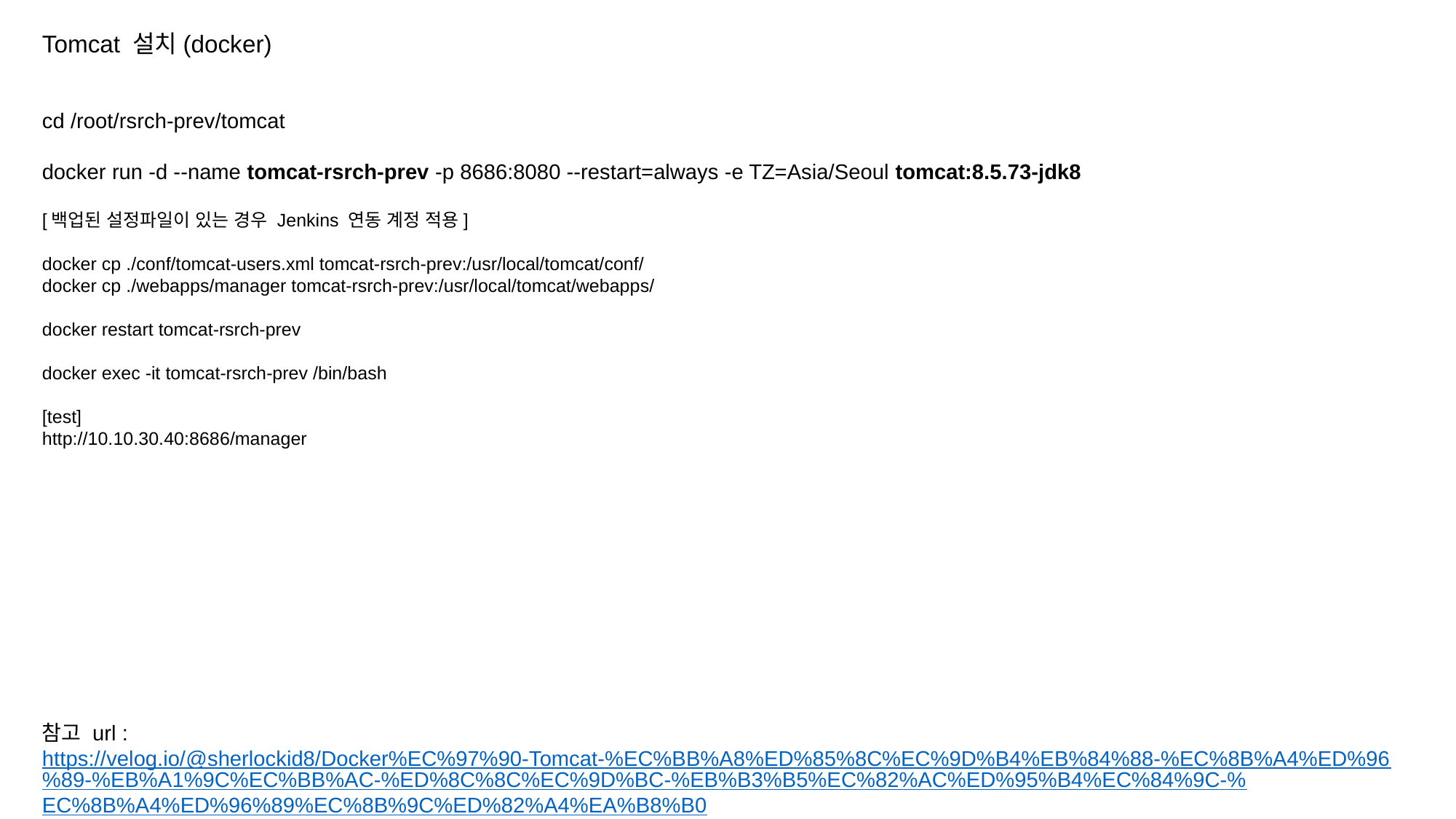

Tomcat 설치(docker)
cd /root/rsrch-prev/tomcat

docker run -d --name tomcat-rsrch-prev -p 8686:8080 --restart=always -e TZ=Asia/Seoul tomcat:8.5.73-jdk8

[백업된 설정파일이 있는 경우 Jenkins 연동 계정 적용]

docker cp ./conf/tomcat-users.xml tomcat-rsrch-prev:/usr/local/tomcat/conf/
docker cp ./webapps/manager tomcat-rsrch-prev:/usr/local/tomcat/webapps/

docker restart tomcat-rsrch-prev

docker exec -it tomcat-rsrch-prev /bin/bash

[test]
http://10.10.30.40:8686/manager

참고 url : https://velog.io/@sherlockid8/Docker%EC%97%90-Tomcat-%EC%BB%A8%ED%85%8C%EC%9D%B4%EB%84%88-%EC%8B%A4%ED%96%89-%EB%A1%9C%EC%BB%AC-%ED%8C%8C%EC%9D%BC-%EB%B3%B5%EC%82%AC%ED%95%B4%EC%84%9C-%EC%8B%A4%ED%96%89%EC%8B%9C%ED%82%A4%EA%B8%B0